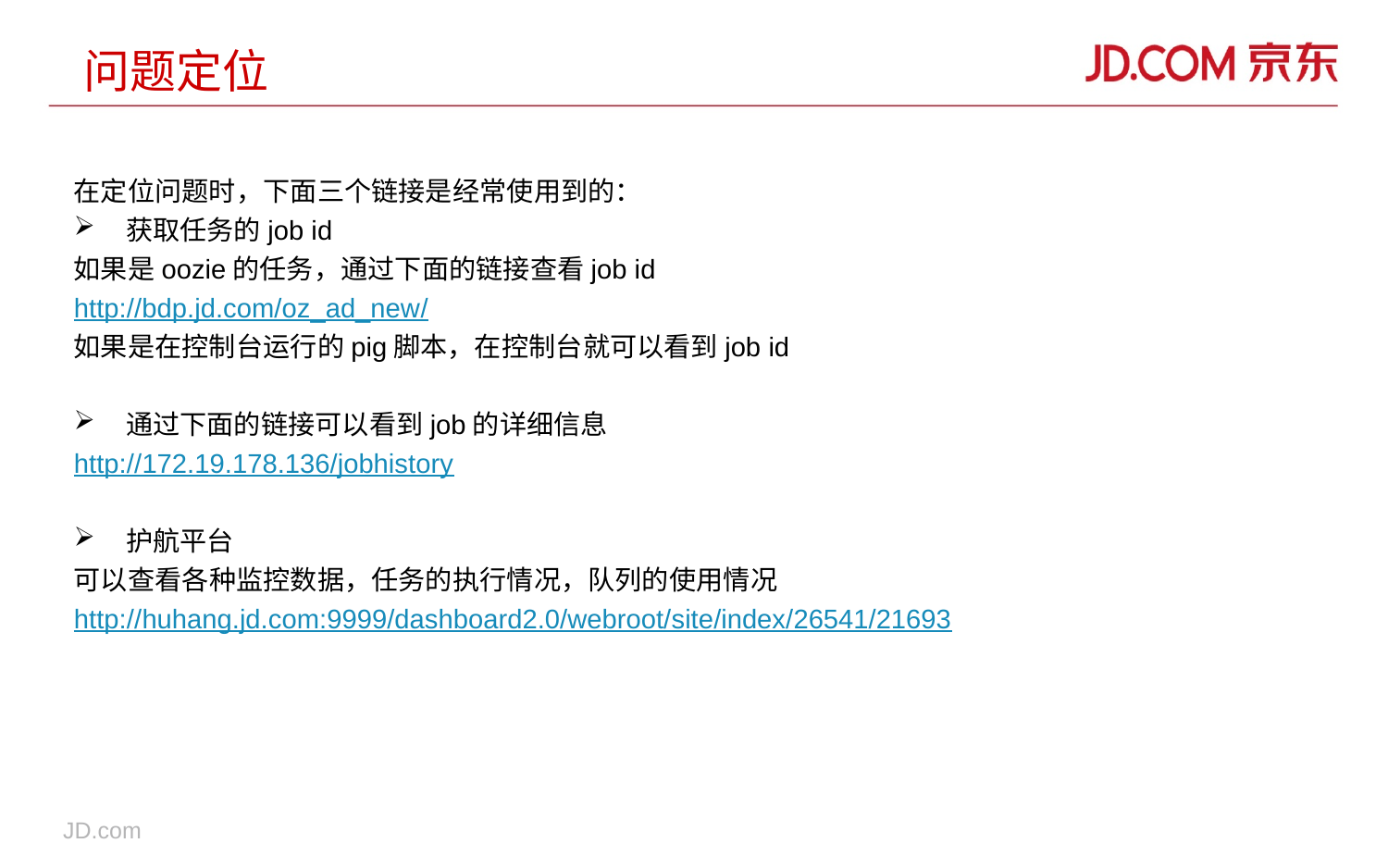

# 问题定位
在定位问题时，下面三个链接是经常使用到的：
获取任务的job id
如果是oozie的任务，通过下面的链接查看job id
http://bdp.jd.com/oz_ad_new/
如果是在控制台运行的pig脚本，在控制台就可以看到job id

通过下面的链接可以看到job的详细信息
http://172.19.178.136/jobhistory

护航平台
可以查看各种监控数据，任务的执行情况，队列的使用情况
http://huhang.jd.com:9999/dashboard2.0/webroot/site/index/26541/21693